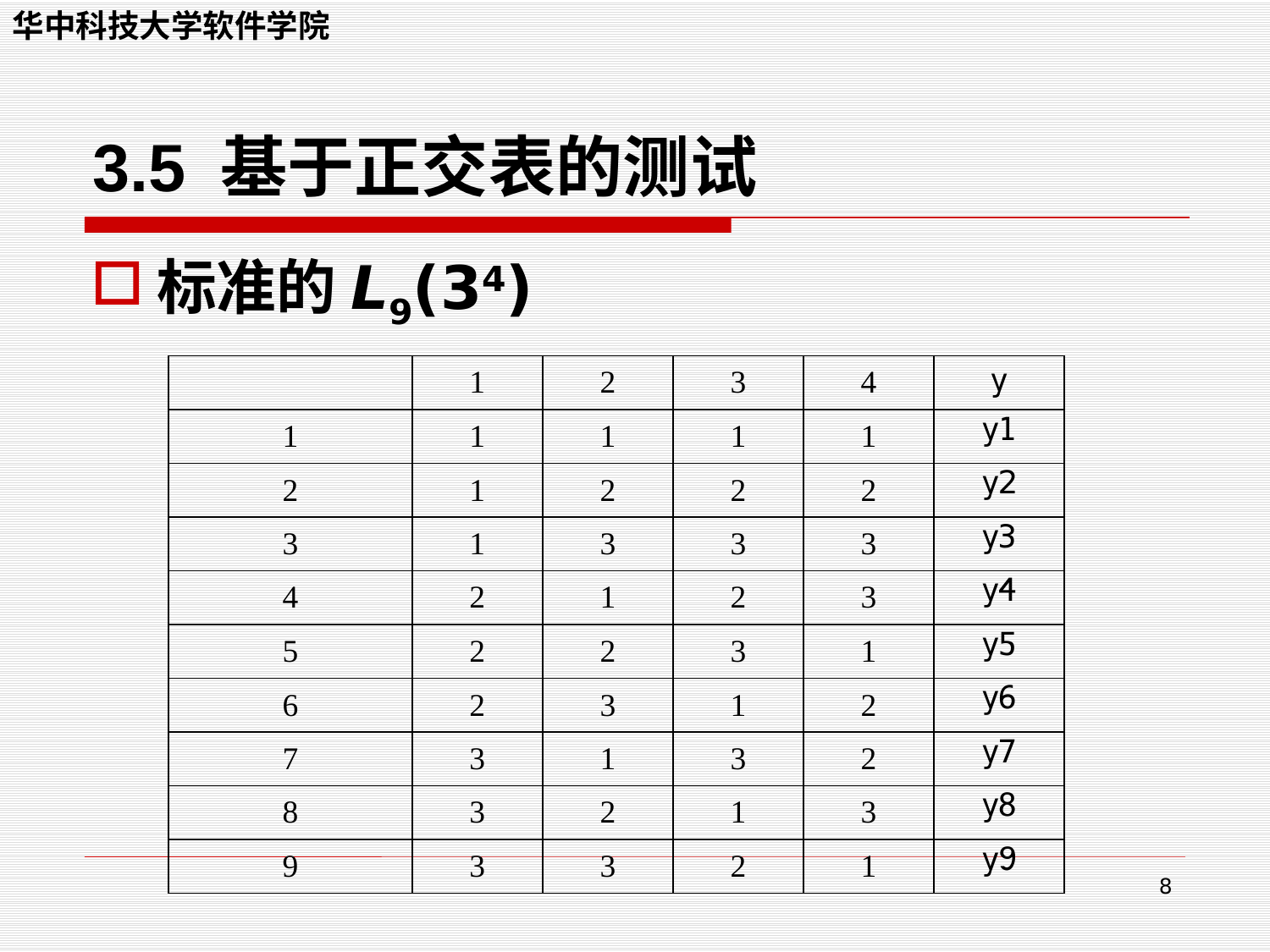

华中科技大学软件学院
# 3.5 基于正交表的测试
标准的L9(34)
|  | 1 | 2 | 3 | 4 | y |
| --- | --- | --- | --- | --- | --- |
| 1 | 1 | 1 | 1 | 1 | y1 |
| 2 | 1 | 2 | 2 | 2 | y2 |
| 3 | 1 | 3 | 3 | 3 | y3 |
| 4 | 2 | 1 | 2 | 3 | y4 |
| 5 | 2 | 2 | 3 | 1 | y5 |
| 6 | 2 | 3 | 1 | 2 | y6 |
| 7 | 3 | 1 | 3 | 2 | y7 |
| 8 | 3 | 2 | 1 | 3 | y8 |
| 9 | 3 | 3 | 2 | 1 | y9 |
8